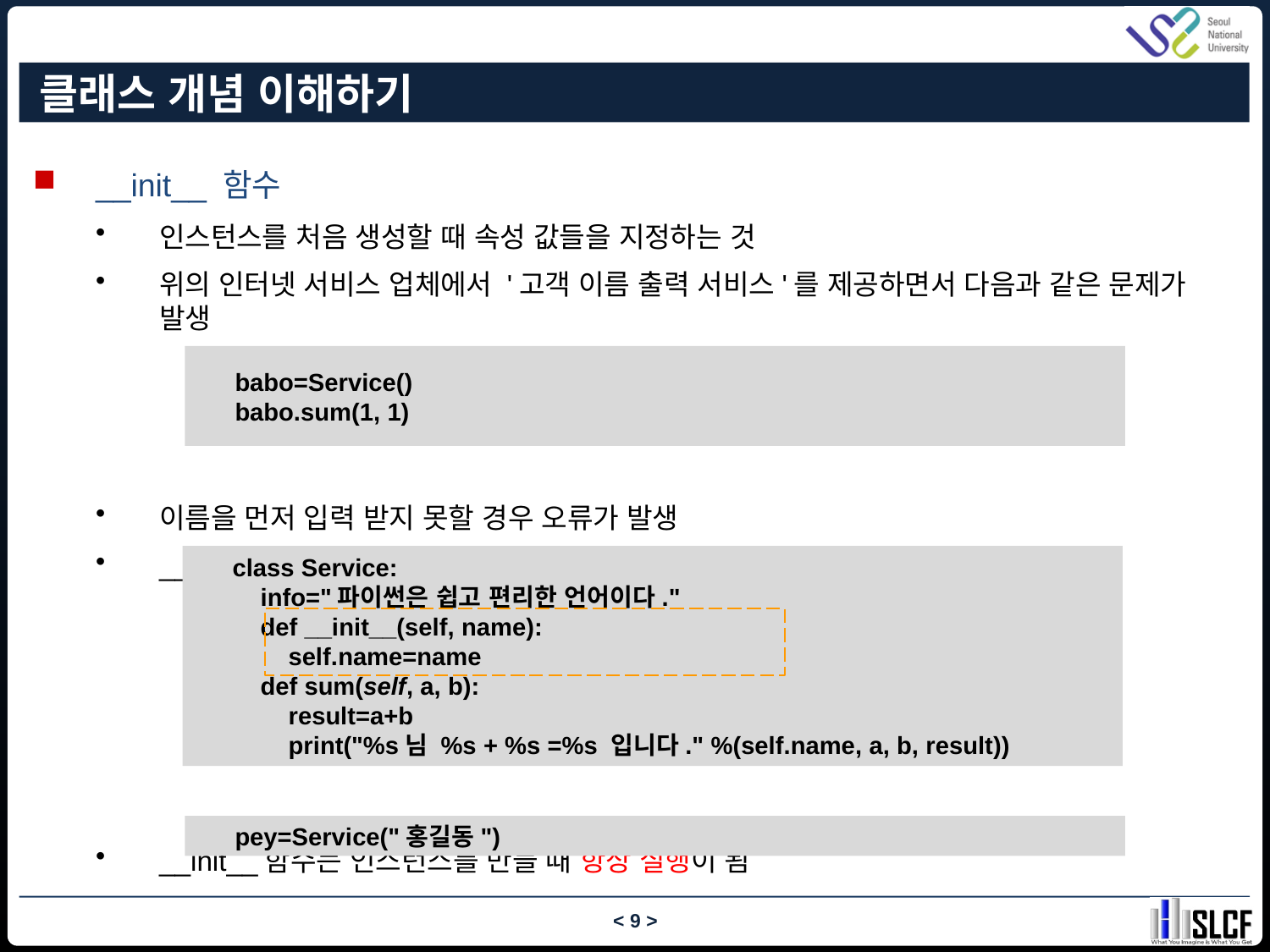

# 클래스 개념 이해하기
__init__ 함수
인스턴스를 처음 생성할 때 속성 값들을 지정하는 것
위의 인터넷 서비스 업체에서 '고객 이름 출력 서비스'를 제공하면서 다음과 같은 문제가 발생

이름을 먼저 입력 받지 못할 경우 오류가 발생
__init__ 함수를 이용하여 다음과 같이 업데이트

__init__함수는 인스턴스를 만들 때 항상 실행이 됨

babo=Service()
babo.sum(1, 1)
class Service:
    info="파이썬은 쉽고 편리한 언어이다."
    def __init__(self, name):
        self.name=name
    def sum(self, a, b):
        result=a+b
        print("%s님 %s + %s =%s 입니다." %(self.name, a, b, result))

pey=Service("홍길동")